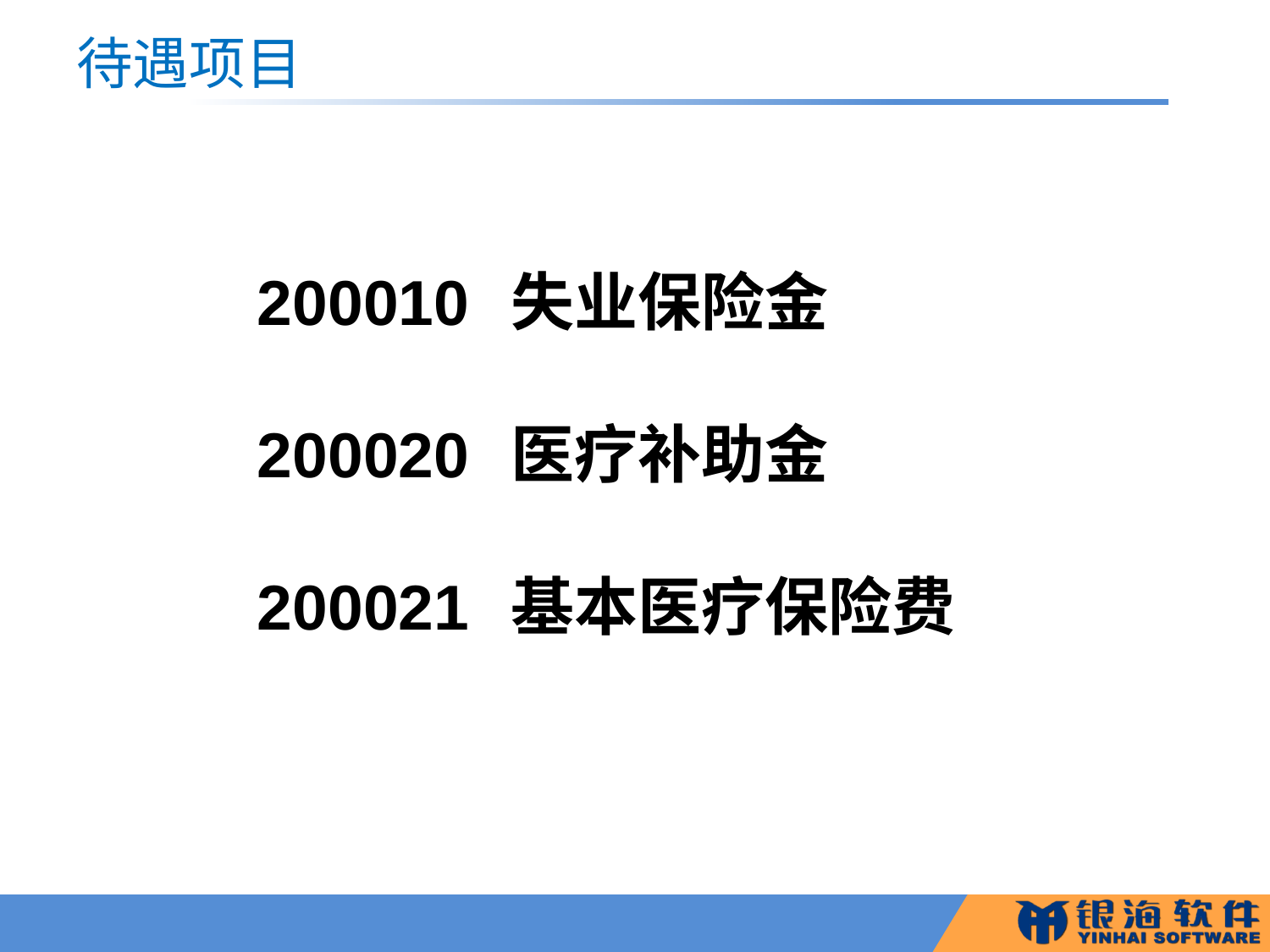

# 待遇项目
200010	失业保险金

200020	医疗补助金

200021	基本医疗保险费